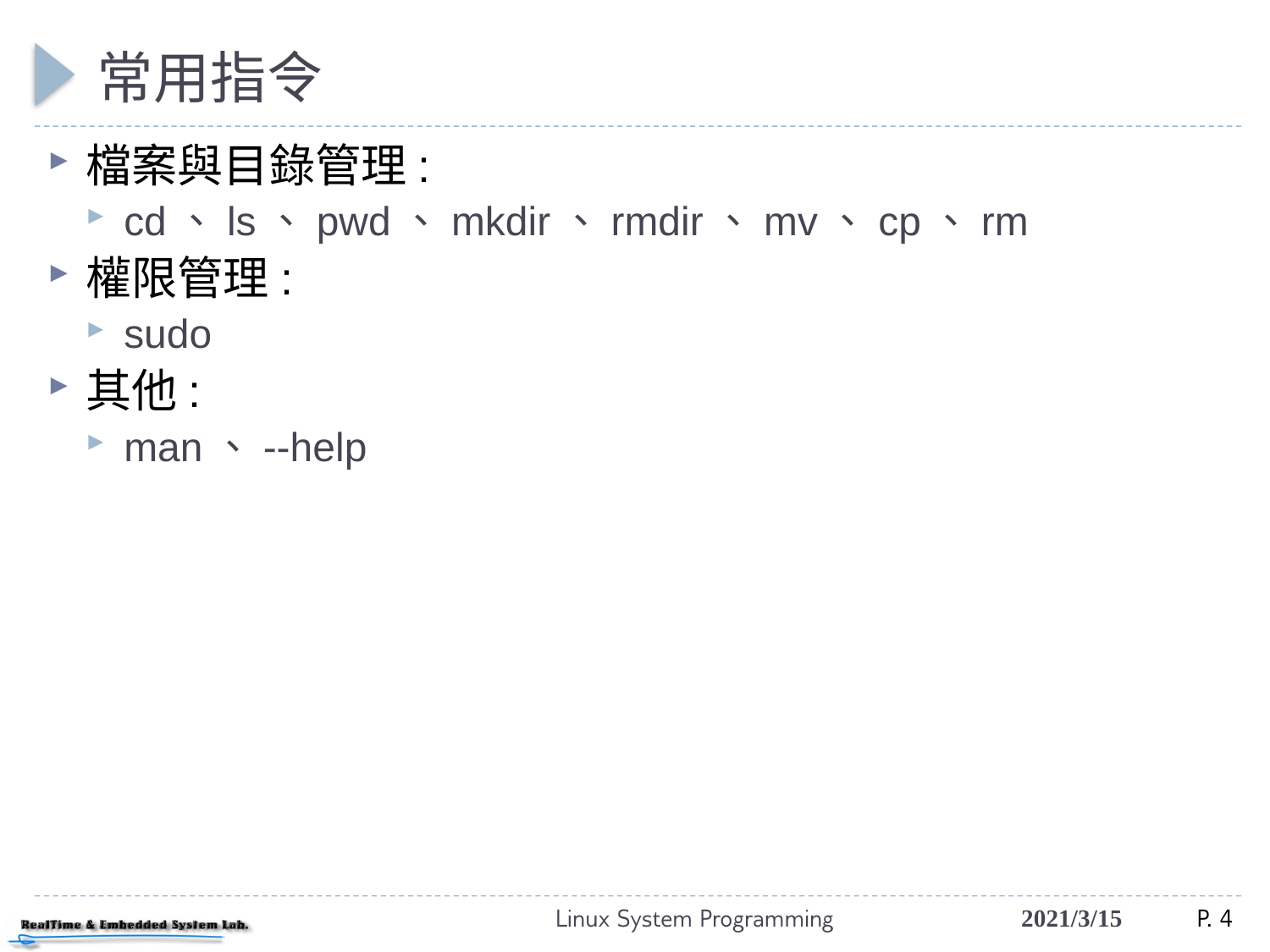

# 常用指令
檔案與目錄管理:
cd、ls、pwd、mkdir、rmdir、mv、cp、rm
權限管理:
sudo
其他:
man、--help
Linux System Programming
2021/3/15